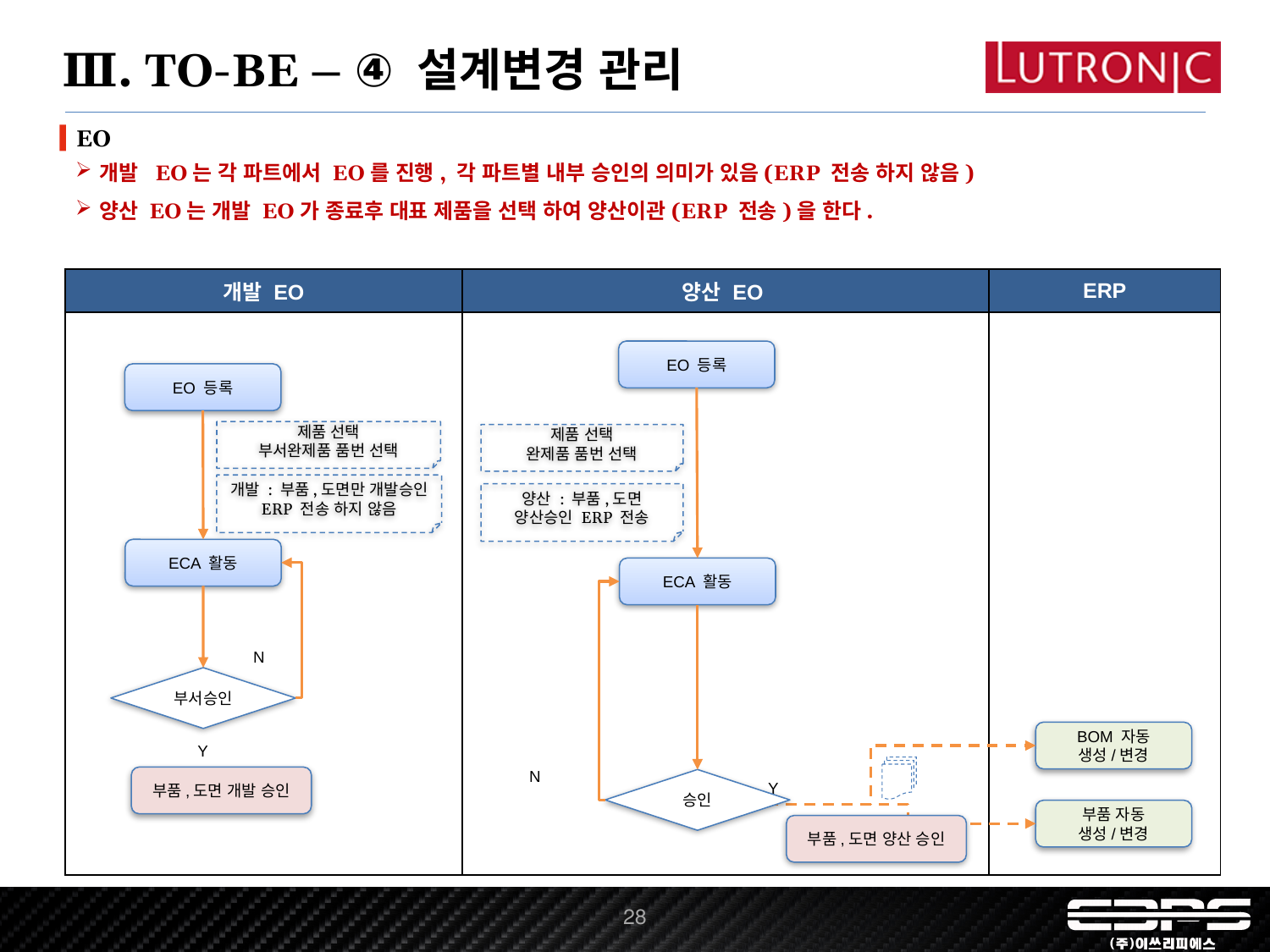

Ⅲ. TO-BE – ④ 설계변경 관리

EO

개발  EO는 각 파트에서 EO를 진행, 각 파트별 내부 승인의 의미가 있음(ERP 전송 하지 않음)
양산 EO는 개발 EO가 종료후 대표 제품을 선택 하여 양산이관(ERP 전송)을 한다.
| 개발 EO | 양산 EO | ERP |
| --- | --- | --- |
|  |  |  |
EO 등록
EO 등록
제품 선택
부서완제품 품번 선택
제품 선택
완제품 품번 선택
개발 : 부품,도면만 개발승인 ERP 전송 하지 않음
양산 : 부품,도면 양산승인 ERP 전송
ECA 활동
ECA 활동
N
부서승인
BOM 자동
생성/변경
Y

N
부품,도면 개발 승인
승인
Y
부품 자동
생성/변경
부품,도면 양산 승인